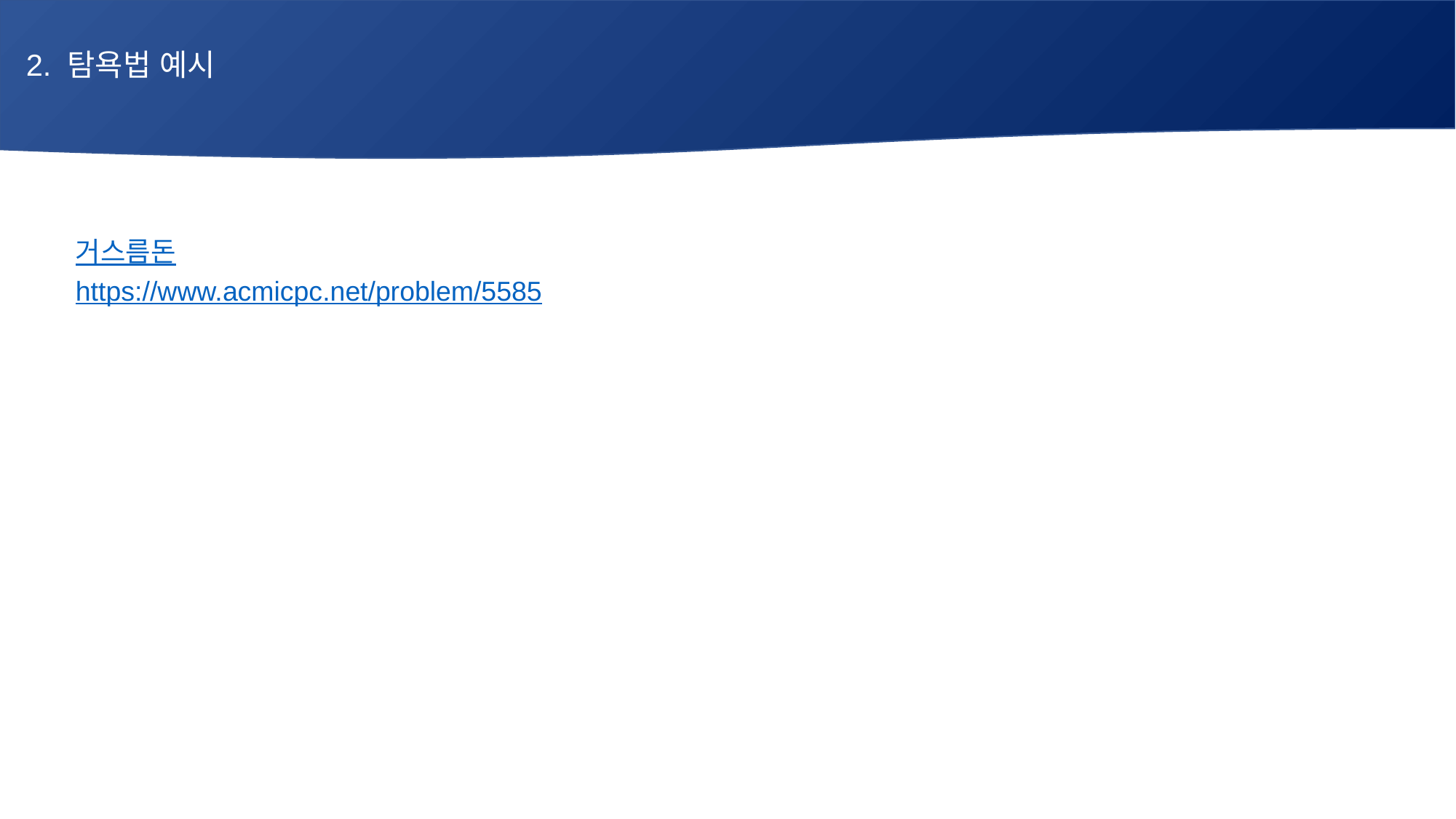

2. 탐욕법 예시
# 매주 1 과제 LV2
거스름돈
https://www.acmicpc.net/problem/5585